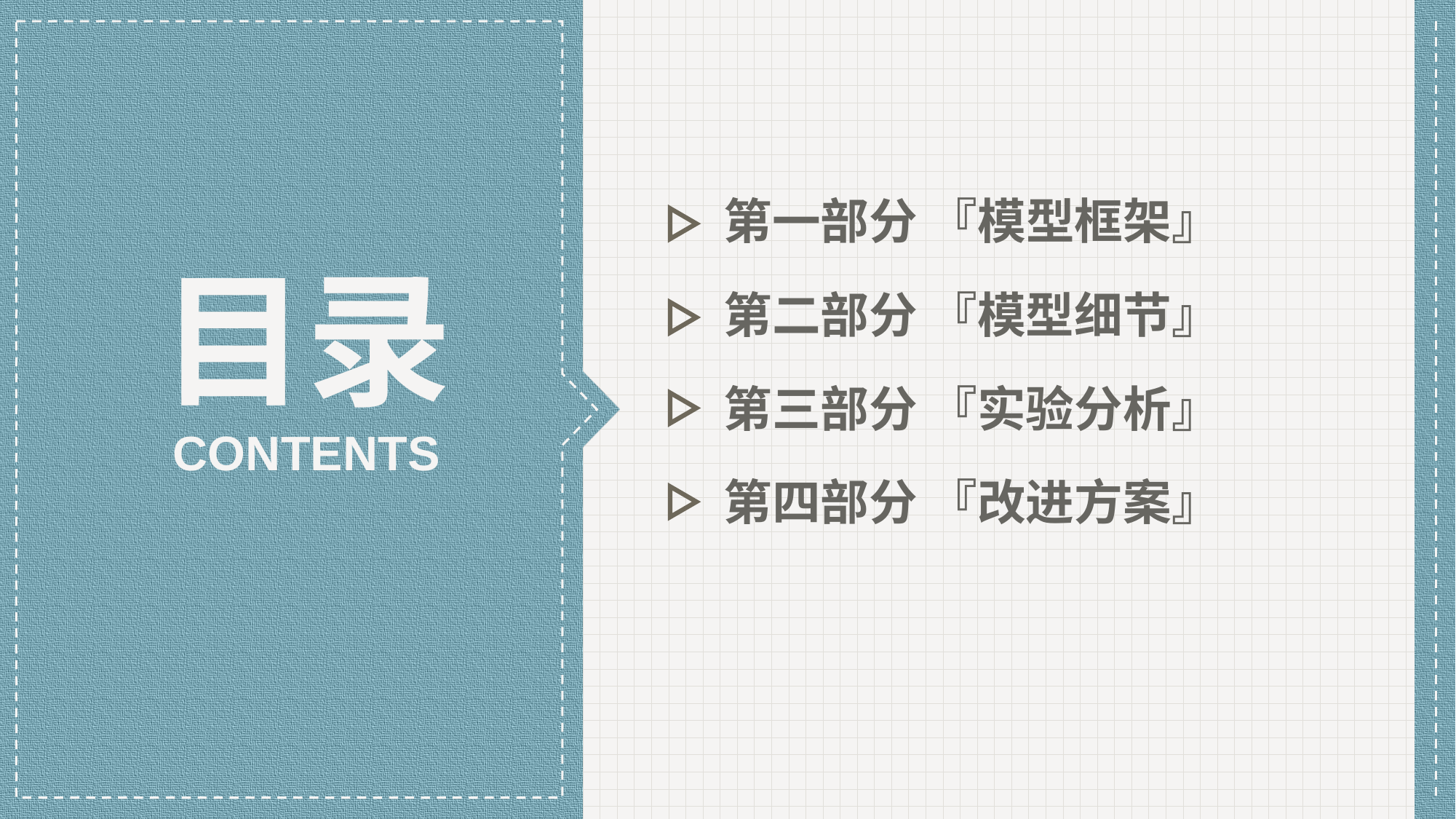

第一部分 『模型框架』

目录
第二部分 『模型细节』

第三部分 『实验分析』

CONTENTS
第四部分 『改进方案』